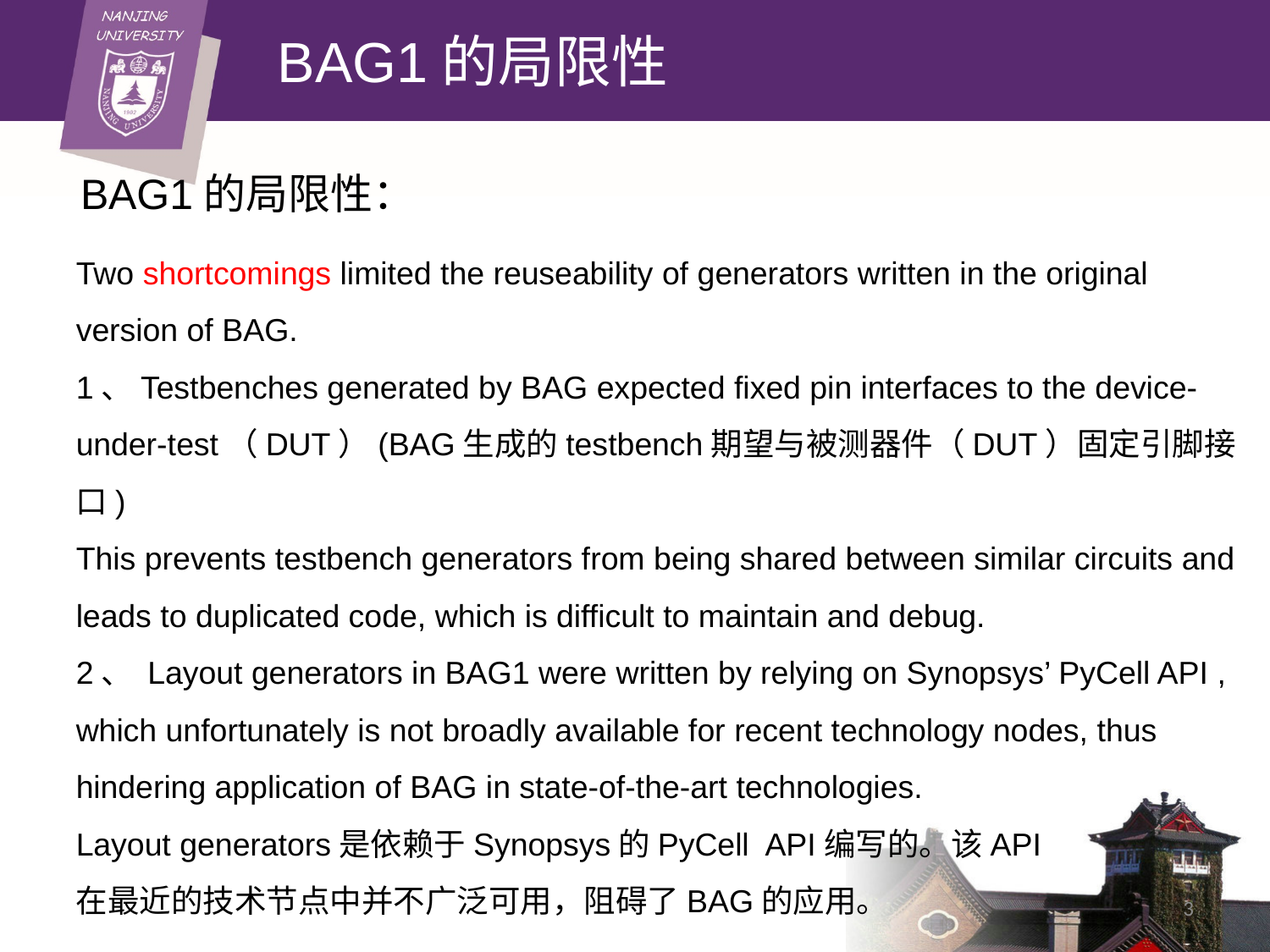

# BAG1的局限性
BAG1的局限性：
Two shortcomings limited the reuseability of generators written in the original version of BAG.
1、Testbenches generated by BAG expected fixed pin interfaces to the device-under-test（DUT）(BAG生成的testbench期望与被测器件（DUT）固定引脚接口)
This prevents testbench generators from being shared between similar circuits and leads to duplicated code, which is difficult to maintain and debug.
2、 Layout generators in BAG1 were written by relying on Synopsys’ PyCell API , which unfortunately is not broadly available for recent technology nodes, thus hindering application of BAG in state-of-the-art technologies.
Layout generators是依赖于Synopsys的PyCell  API编写的。该API
在最近的技术节点中并不广泛可用，阻碍了BAG的应用。
3